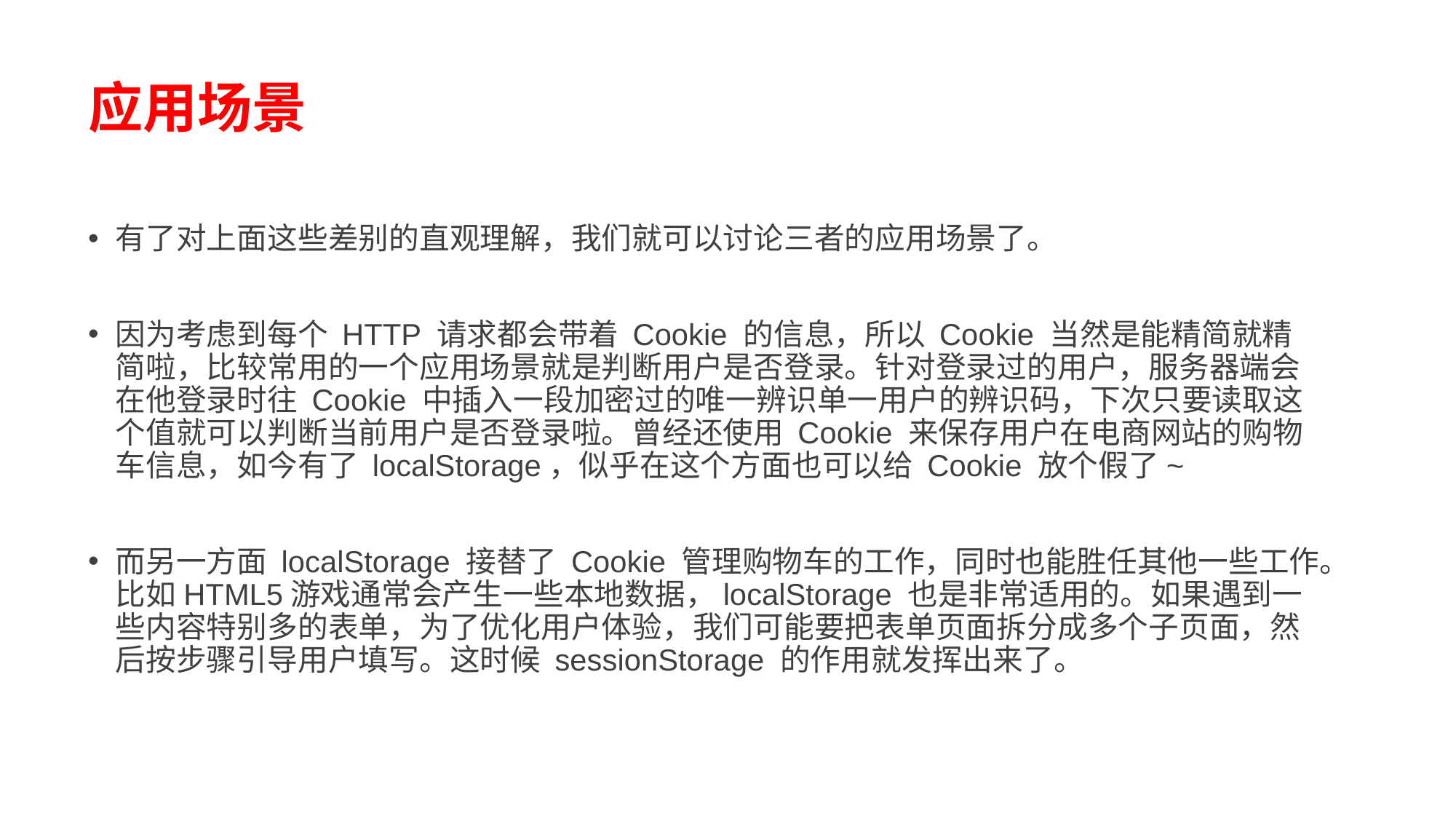

# 应用场景
有了对上面这些差别的直观理解，我们就可以讨论三者的应用场景了。

因为考虑到每个 HTTP 请求都会带着 Cookie 的信息，所以 Cookie 当然是能精简就精简啦，比较常用的一个应用场景就是判断用户是否登录。针对登录过的用户，服务器端会在他登录时往 Cookie 中插入一段加密过的唯一辨识单一用户的辨识码，下次只要读取这个值就可以判断当前用户是否登录啦。曾经还使用 Cookie 来保存用户在电商网站的购物车信息，如今有了 localStorage，似乎在这个方面也可以给 Cookie 放个假了~

而另一方面 localStorage 接替了 Cookie 管理购物车的工作，同时也能胜任其他一些工作。比如HTML5游戏通常会产生一些本地数据，localStorage 也是非常适用的。如果遇到一些内容特别多的表单，为了优化用户体验，我们可能要把表单页面拆分成多个子页面，然后按步骤引导用户填写。这时候 sessionStorage 的作用就发挥出来了。